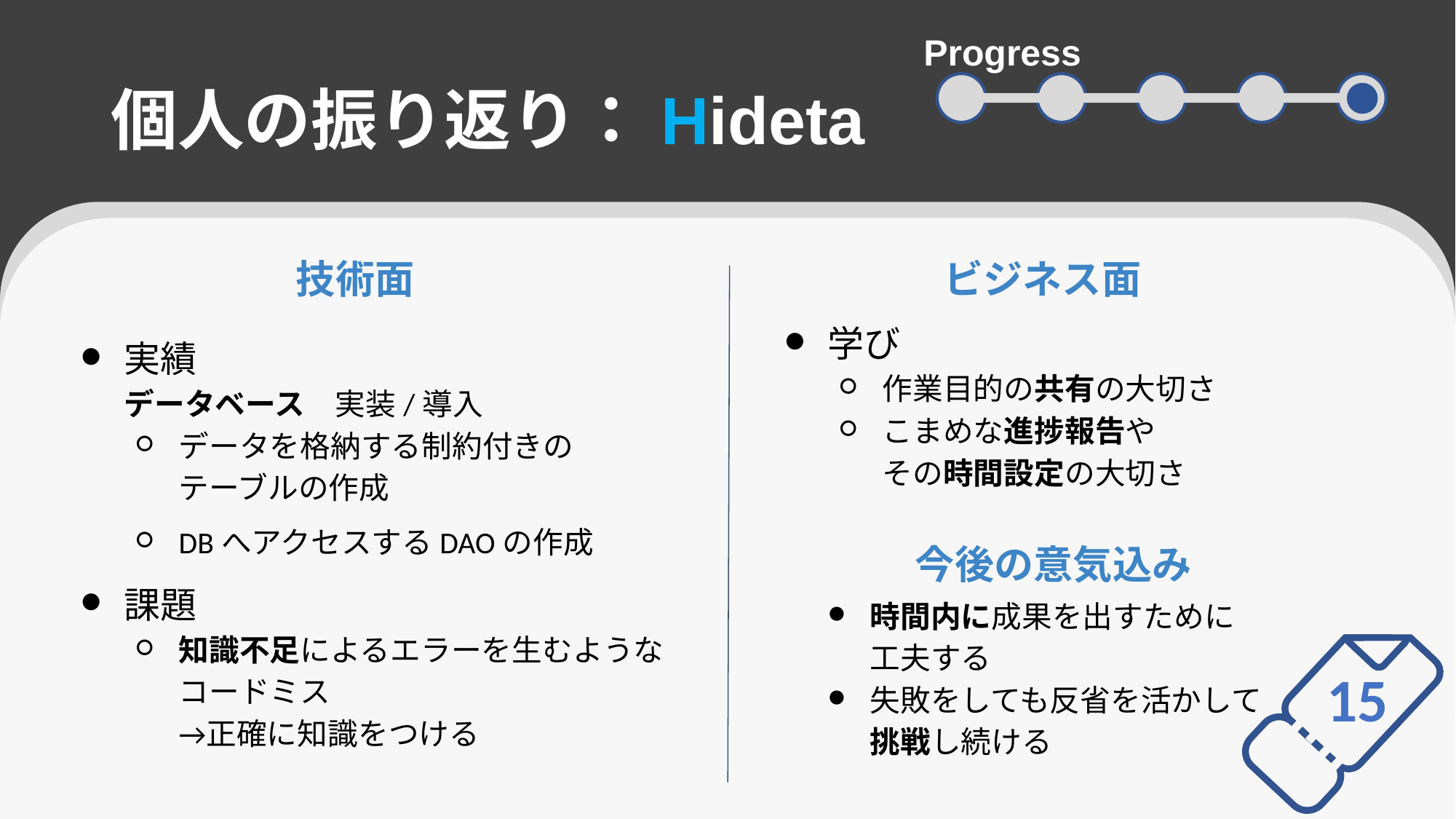

Progress
# 個人の振り返り：Hideta

ビジネス面
技術面
実績
データベース　実装/導入
データを格納する制約付きの
テーブルの作成
DBへアクセスするDAOの作成
課題
知識不足によるエラーを生むようなコードミス
→正確に知識をつける
学び
作業目的の共有の大切さ
こまめな進捗報告や
その時間設定の大切さ
今後の意気込み

時間内に成果を出すために
工夫する
失敗をしても反省を活かして
挑戦し続ける

15